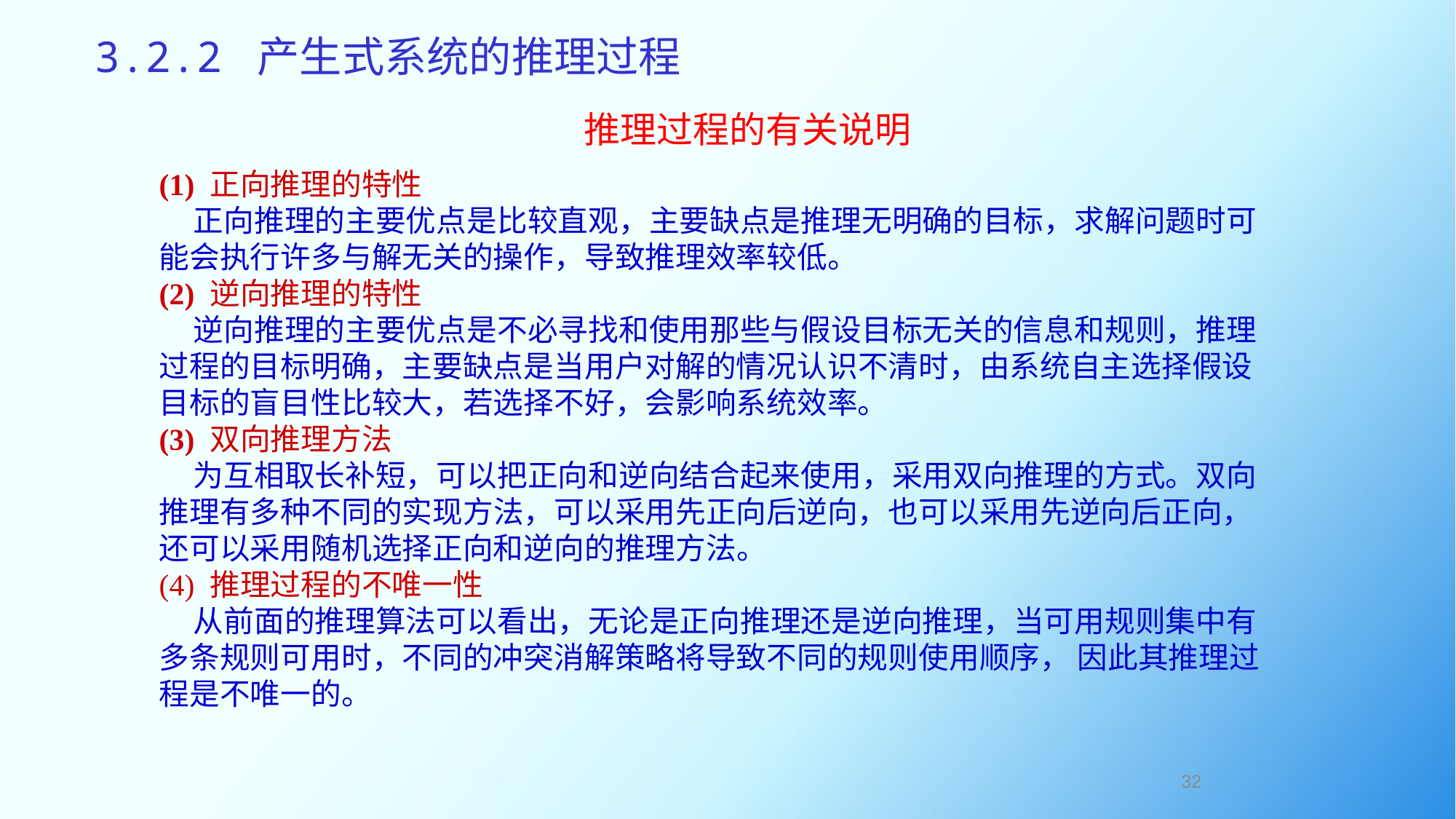

# 3.2.2 产生式系统的推理过程
推理过程的有关说明
(1) 正向推理的特性
    正向推理的主要优点是比较直观，主要缺点是推理无明确的目标，求解问题时可能会执行许多与解无关的操作，导致推理效率较低。
(2) 逆向推理的特性
    逆向推理的主要优点是不必寻找和使用那些与假设目标无关的信息和规则，推理过程的目标明确，主要缺点是当用户对解的情况认识不清时，由系统自主选择假设目标的盲目性比较大，若选择不好，会影响系统效率。
(3) 双向推理方法
    为互相取长补短，可以把正向和逆向结合起来使用，采用双向推理的方式。双向推理有多种不同的实现方法，可以采用先正向后逆向，也可以采用先逆向后正向，还可以采用随机选择正向和逆向的推理方法。
(4) 推理过程的不唯一性
    从前面的推理算法可以看出，无论是正向推理还是逆向推理，当可用规则集中有多条规则可用时，不同的冲突消解策略将导致不同的规则使用顺序， 因此其推理过程是不唯一的。

32